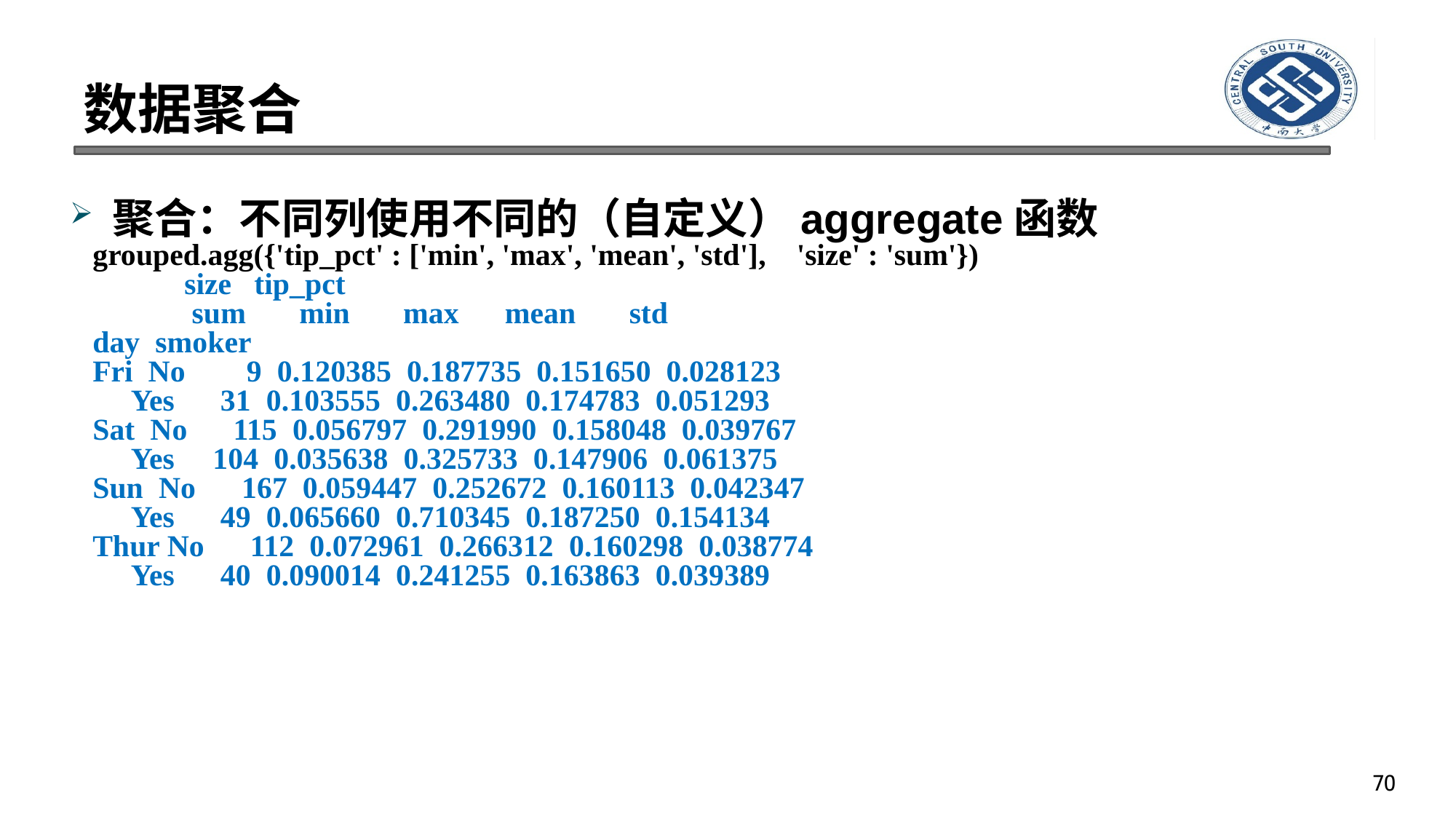

# 数据聚合
聚合：不同列使用不同的（自定义）aggregate函数
grouped.agg({'tip_pct' : ['min', 'max', 'mean', 'std'],    'size' : 'sum'})
            size   tip_pct
             sum       min       max      mean       std
day  smoker
Fri  No        9  0.120385  0.187735  0.151650  0.028123
     Yes      31  0.103555  0.263480  0.174783  0.051293
Sat  No      115  0.056797  0.291990  0.158048  0.039767
     Yes     104  0.035638  0.325733  0.147906  0.061375
Sun  No      167  0.059447  0.252672  0.160113  0.042347
     Yes      49  0.065660  0.710345  0.187250  0.154134
Thur No      112  0.072961  0.266312  0.160298  0.038774
     Yes      40  0.090014  0.241255  0.163863  0.039389
70